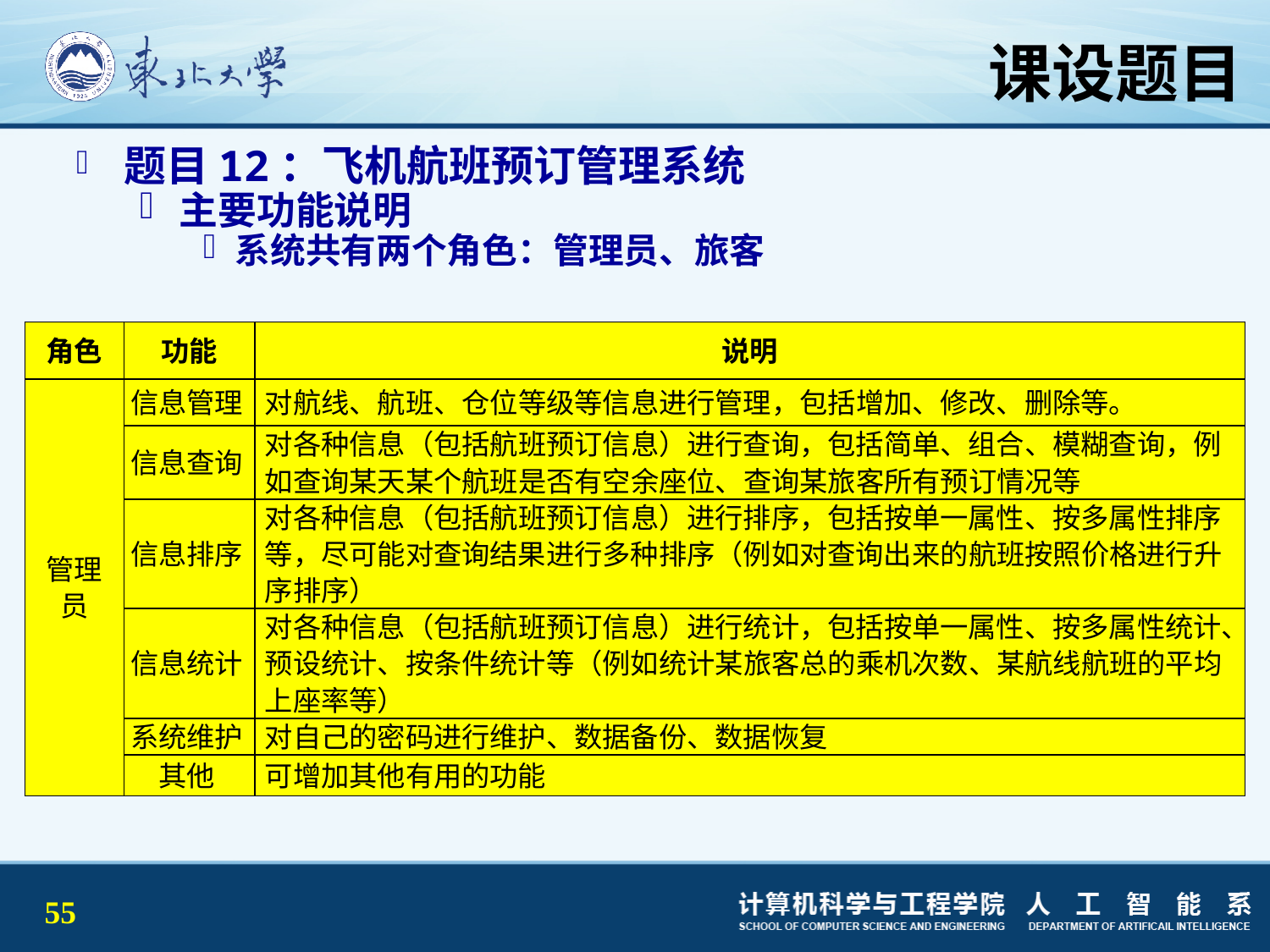

# 课设题目
题目12：飞机航班预订管理系统
主要功能说明
系统共有两个角色：管理员、旅客

| 角色 | 功能 | 说明 |
| --- | --- | --- |
| 管理员 | 信息管理 | 对航线、航班、仓位等级等信息进行管理，包括增加、修改、删除等。 |
|  | 信息查询 | 对各种信息（包括航班预订信息）进行查询，包括简单、组合、模糊查询，例如查询某天某个航班是否有空余座位、查询某旅客所有预订情况等 |
|  | 信息排序 | 对各种信息（包括航班预订信息）进行排序，包括按单一属性、按多属性排序等，尽可能对查询结果进行多种排序（例如对查询出来的航班按照价格进行升序排序） |
|  | 信息统计 | 对各种信息（包括航班预订信息）进行统计，包括按单一属性、按多属性统计、预设统计、按条件统计等（例如统计某旅客总的乘机次数、某航线航班的平均上座率等） |
|  | 系统维护 | 对自己的密码进行维护、数据备份、数据恢复 |
|  | 其他 | 可增加其他有用的功能 |